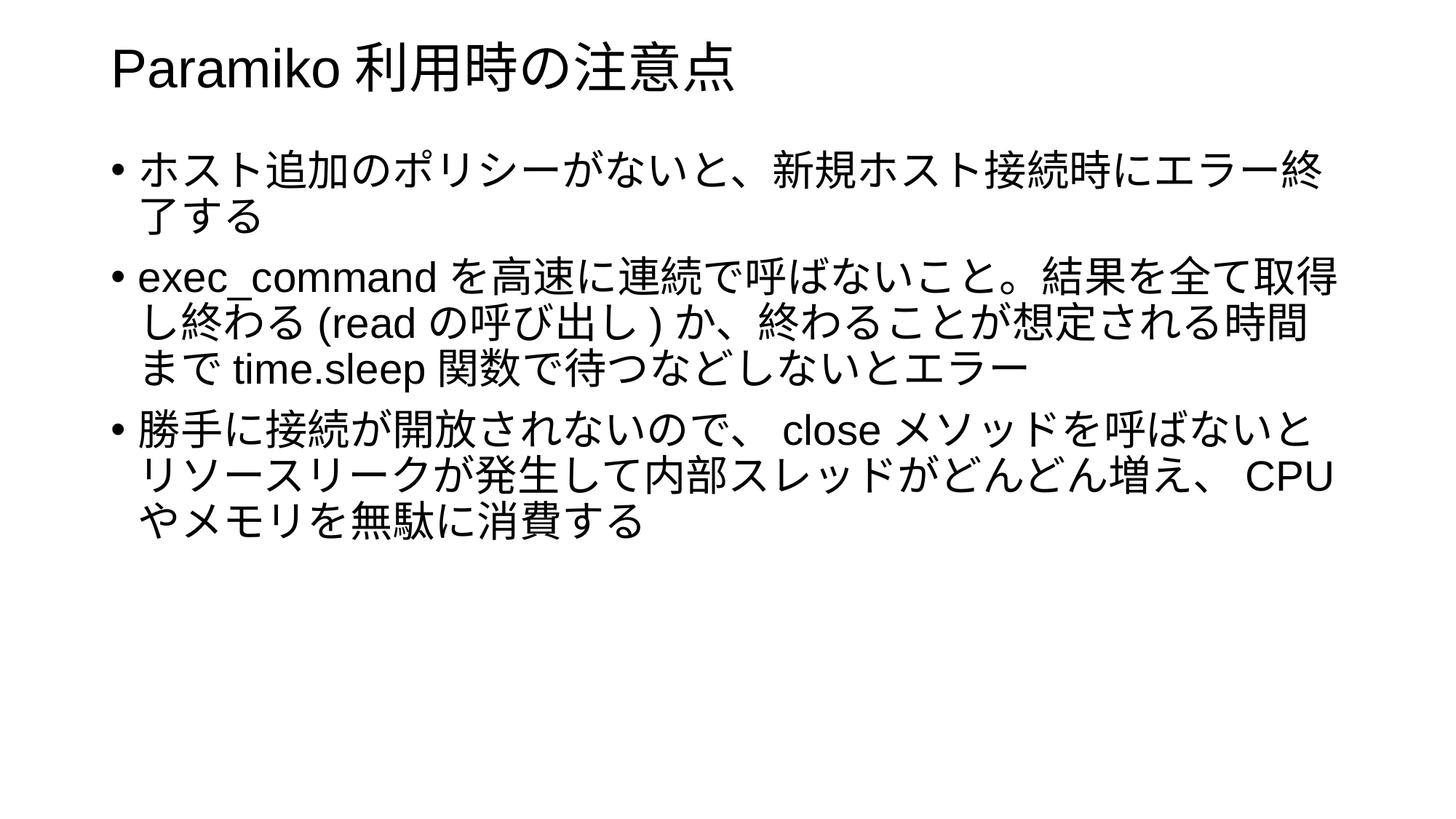

# Paramiko利用時の注意点
ホスト追加のポリシーがないと、新規ホスト接続時にエラー終了する
exec_commandを高速に連続で呼ばないこと。結果を全て取得し終わる(readの呼び出し)か、終わることが想定される時間までtime.sleep関数で待つなどしないとエラー
勝手に接続が開放されないので、closeメソッドを呼ばないとリソースリークが発生して内部スレッドがどんどん増え、CPUやメモリを無駄に消費する